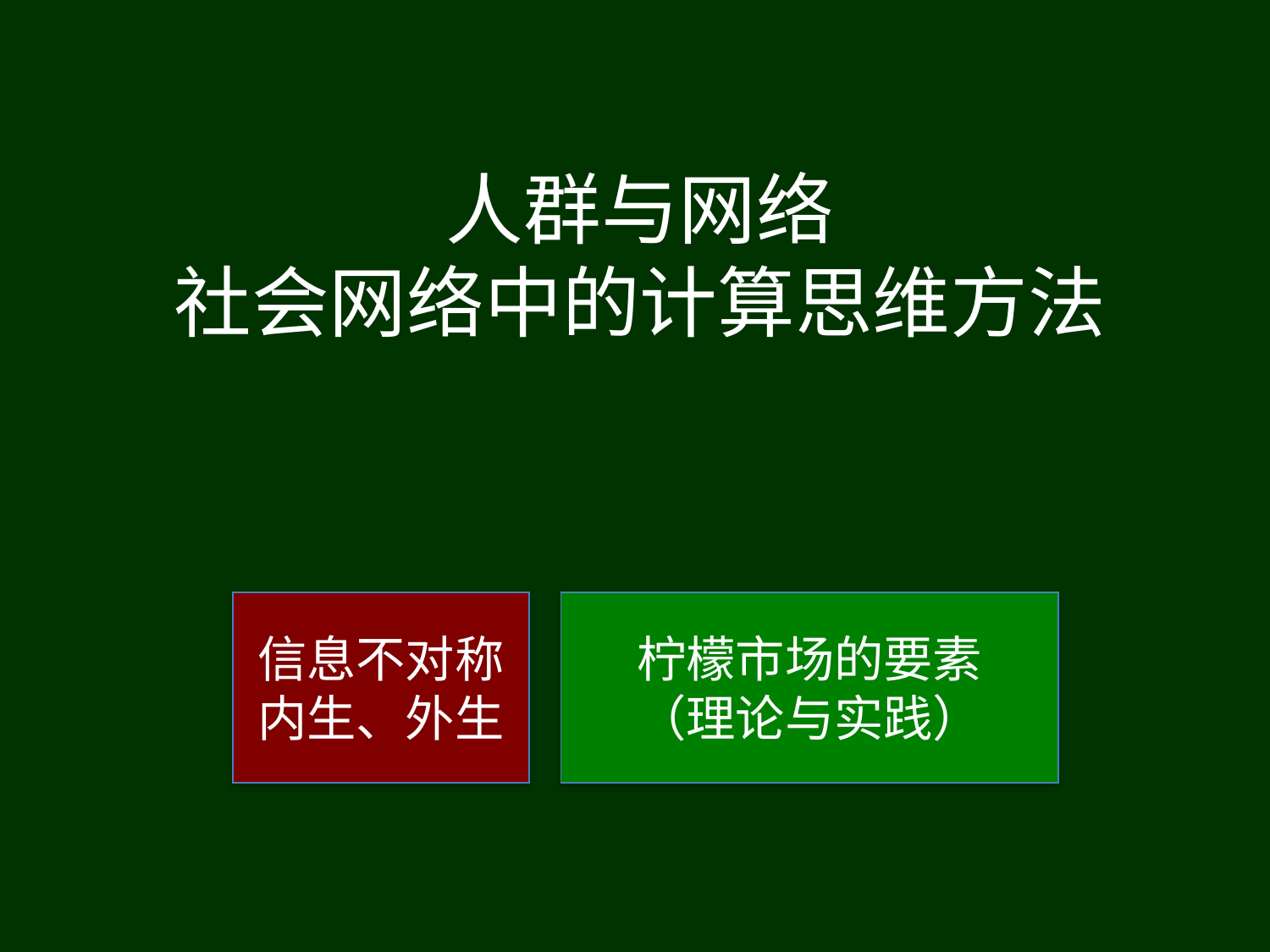

人群与网络
社会网络中的计算思维方法
信息不对称
内生、外生
柠檬市场的要素
（理论与实践）